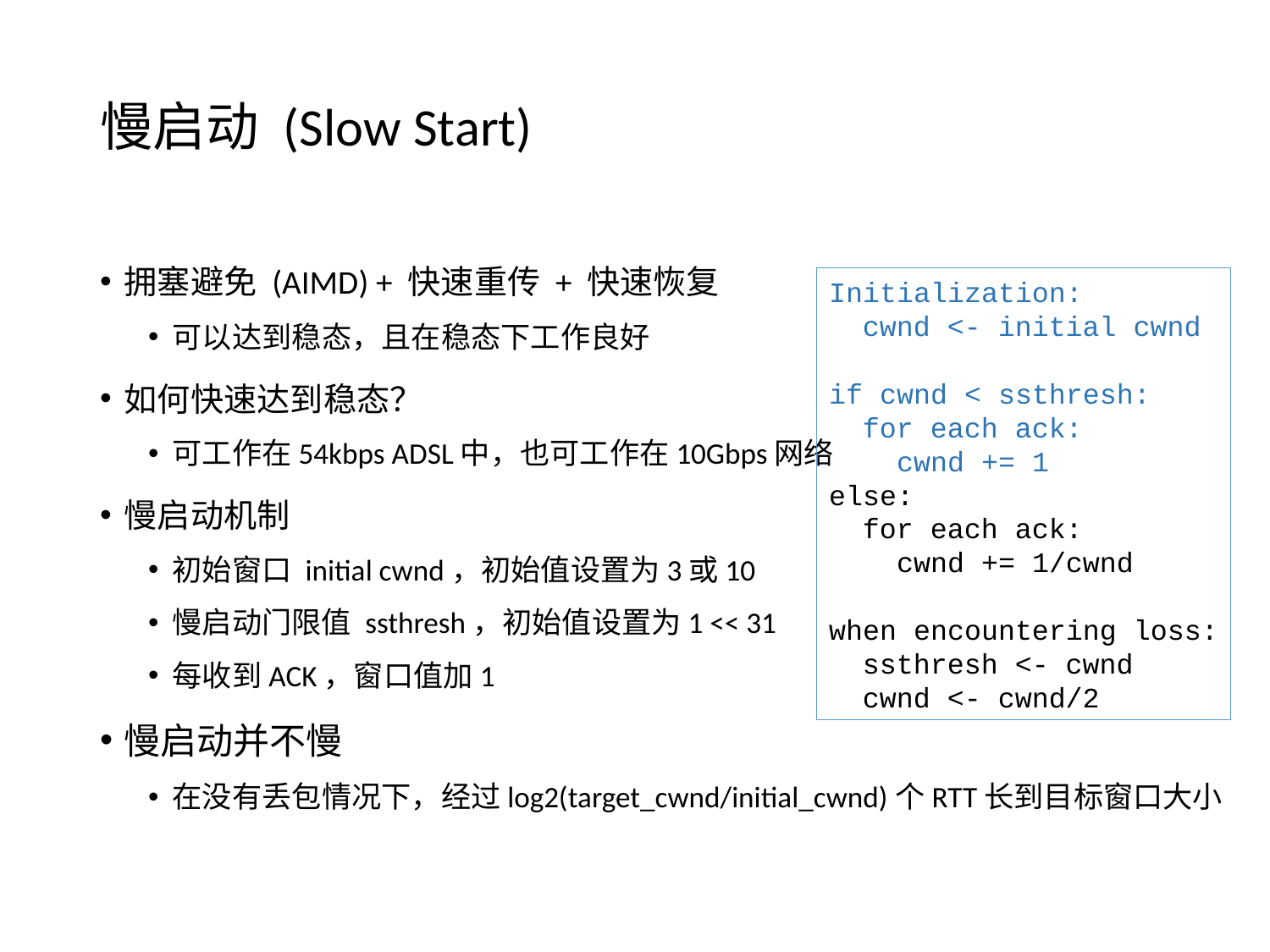

# 慢启动 (Slow Start)
拥塞避免 (AIMD) + 快速重传 + 快速恢复
可以达到稳态，且在稳态下工作良好
如何快速达到稳态？
可工作在54kbps ADSL中，也可工作在10Gbps网络
慢启动机制
初始窗口 initial cwnd，初始值设置为3或10
慢启动门限值 ssthresh，初始值设置为1 << 31
每收到ACK，窗口值加1
慢启动并不慢
在没有丢包情况下，经过log2(target_cwnd/initial_cwnd)个RTT长到目标窗口大小

Initialization:
  cwnd <- initial cwnd

if cwnd < ssthresh:
  for each ack:
    cwnd += 1
else:
  for each ack:
    cwnd += 1/cwnd

when encountering loss:
  ssthresh <- cwnd
  cwnd <- cwnd/2
36